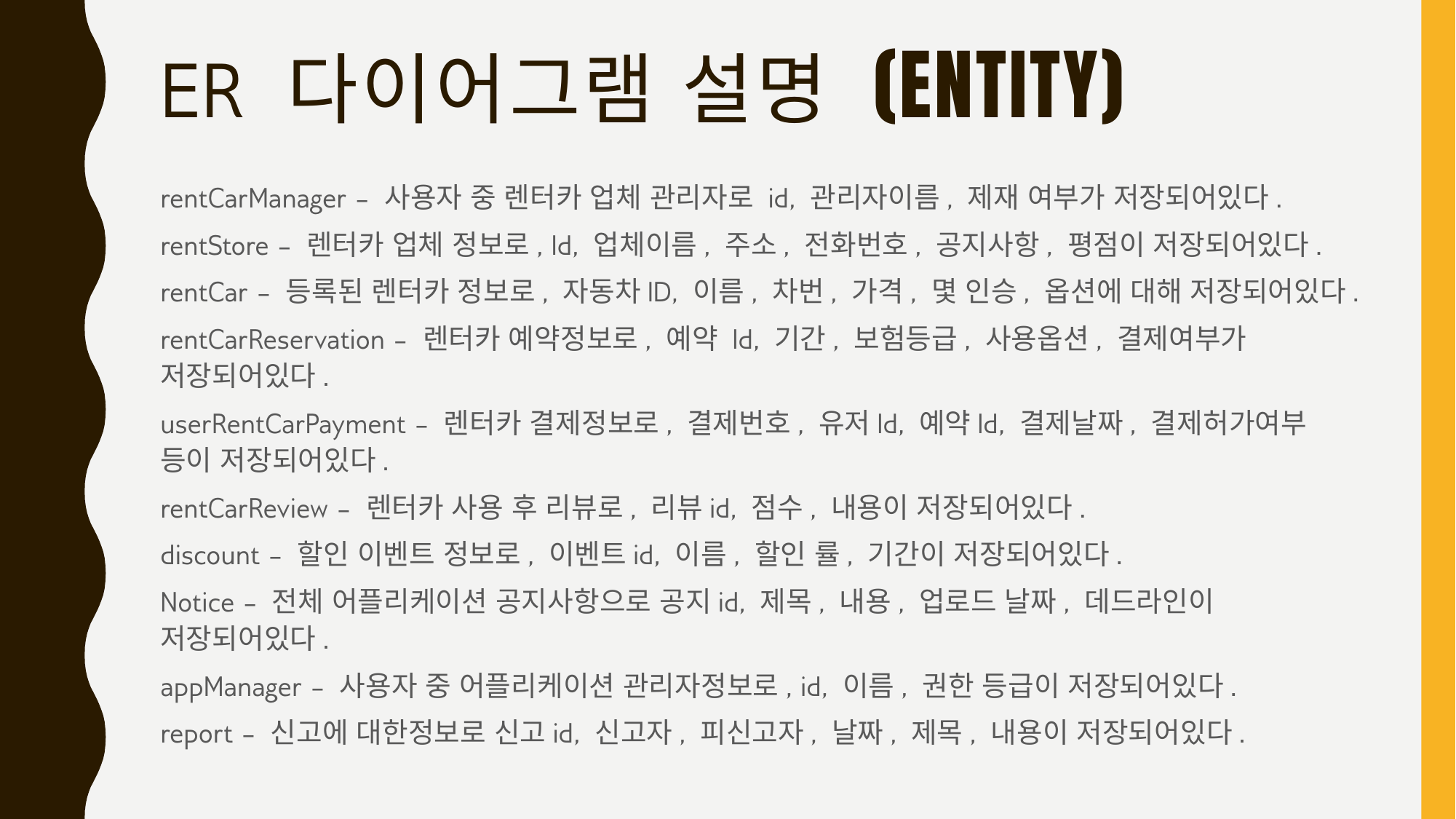

# ER 다이어그램 설명 (Entity)
rentCarManager – 사용자 중 렌터카 업체 관리자로 id, 관리자이름, 제재 여부가 저장되어있다.
rentStore – 렌터카 업체 정보로, Id, 업체이름, 주소, 전화번호, 공지사항, 평점이 저장되어있다.
rentCar – 등록된 렌터카 정보로, 자동차ID, 이름, 차번, 가격, 몇 인승, 옵션에 대해 저장되어있다.
rentCarReservation – 렌터카 예약정보로, 예약 Id, 기간, 보험등급, 사용옵션, 결제여부가 저장되어있다.
userRentCarPayment – 렌터카 결제정보로, 결제번호, 유저Id, 예약Id, 결제날짜, 결제허가여부 등이 저장되어있다.
rentCarReview – 렌터카 사용 후 리뷰로, 리뷰id, 점수, 내용이 저장되어있다.
discount – 할인 이벤트 정보로, 이벤트id, 이름, 할인 률, 기간이 저장되어있다.
Notice – 전체 어플리케이션 공지사항으로 공지id, 제목, 내용, 업로드 날짜, 데드라인이 저장되어있다.
appManager – 사용자 중 어플리케이션 관리자정보로, id, 이름, 권한 등급이 저장되어있다.
report – 신고에 대한정보로 신고id, 신고자, 피신고자, 날짜, 제목, 내용이 저장되어있다.